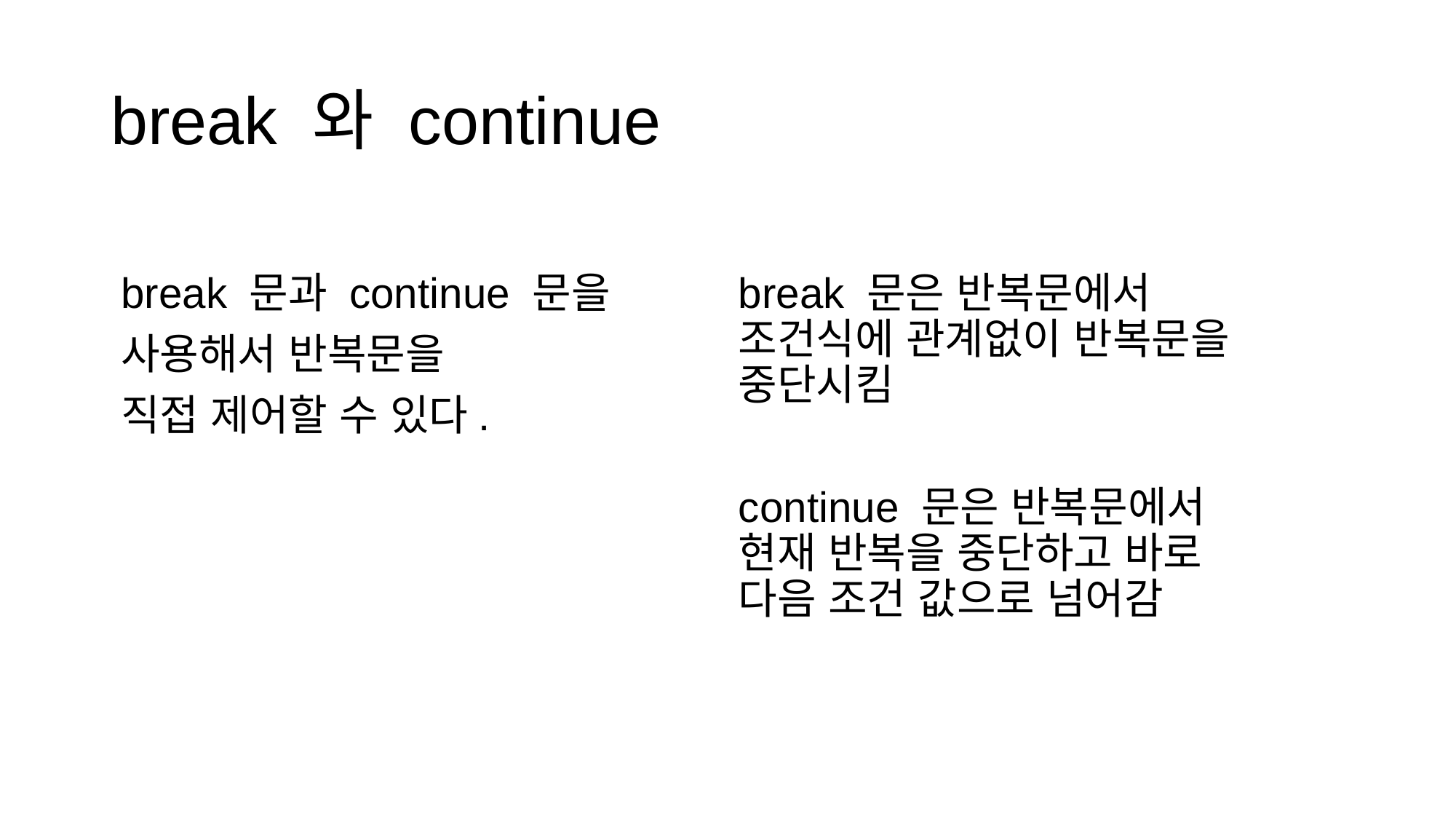

# break 와 continue

break 문은 반복문에서 조건식에 관계없이 반복문을 중단시킴

continue 문은 반복문에서 현재 반복을 중단하고 바로 다음 조건 값으로 넘어감
break 문과 continue 문을
사용해서 반복문을
직접 제어할 수 있다.